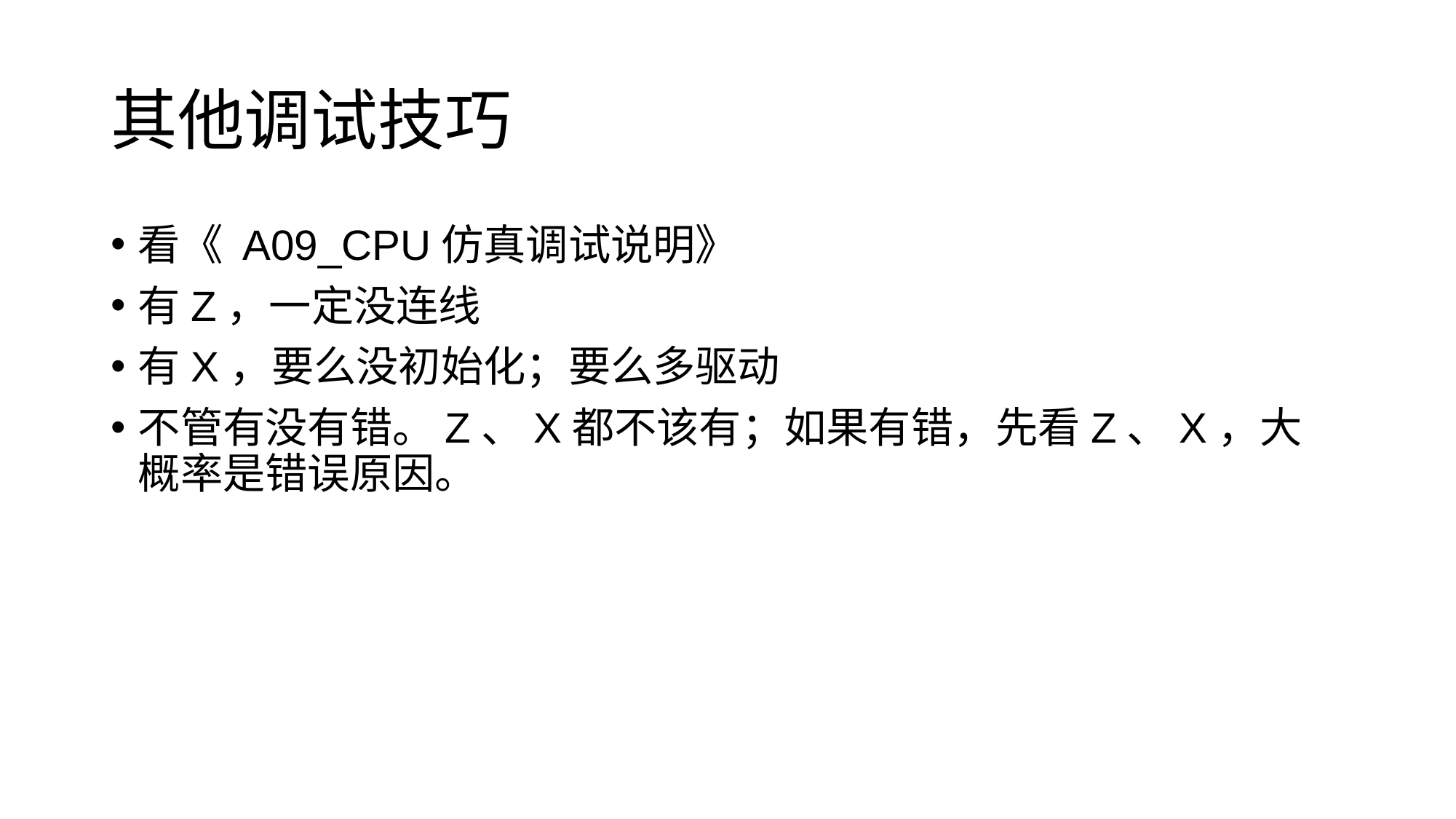

# 其他调试技巧
看《 A09_CPU仿真调试说明》
有Z，一定没连线
有X，要么没初始化；要么多驱动
不管有没有错。Z、X都不该有；如果有错，先看Z、X，大概率是错误原因。